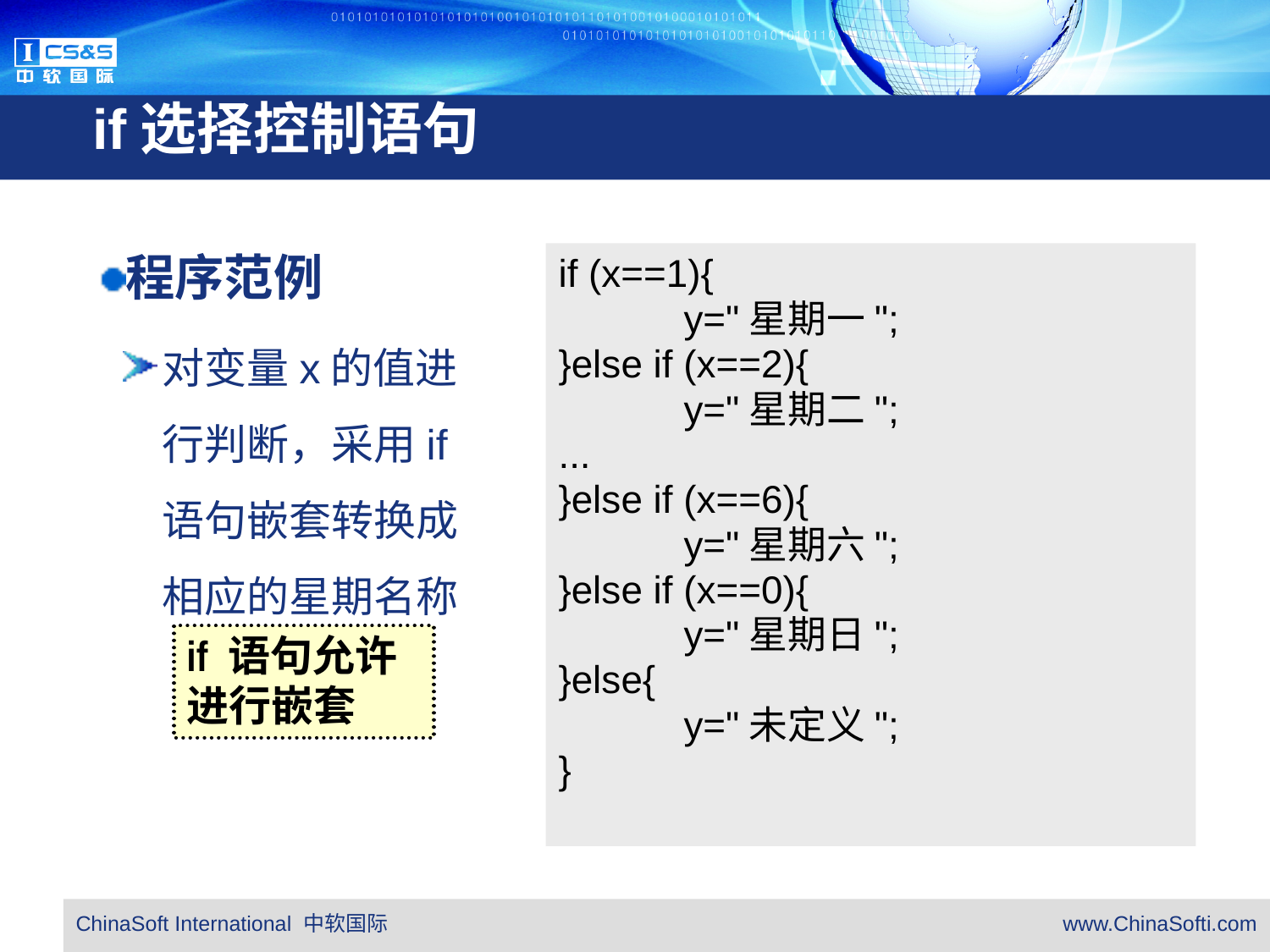

# if选择控制语句
程序范例
对变量x的值进行判断，采用if语句嵌套转换成相应的星期名称
if (x==1){
	y="星期一";
}else if (x==2){
	y="星期二";
...
}else if (x==6){
	y="星期六";
}else if (x==0){
	y="星期日";
}else{
	y="未定义";
}

if 语句允许进行嵌套